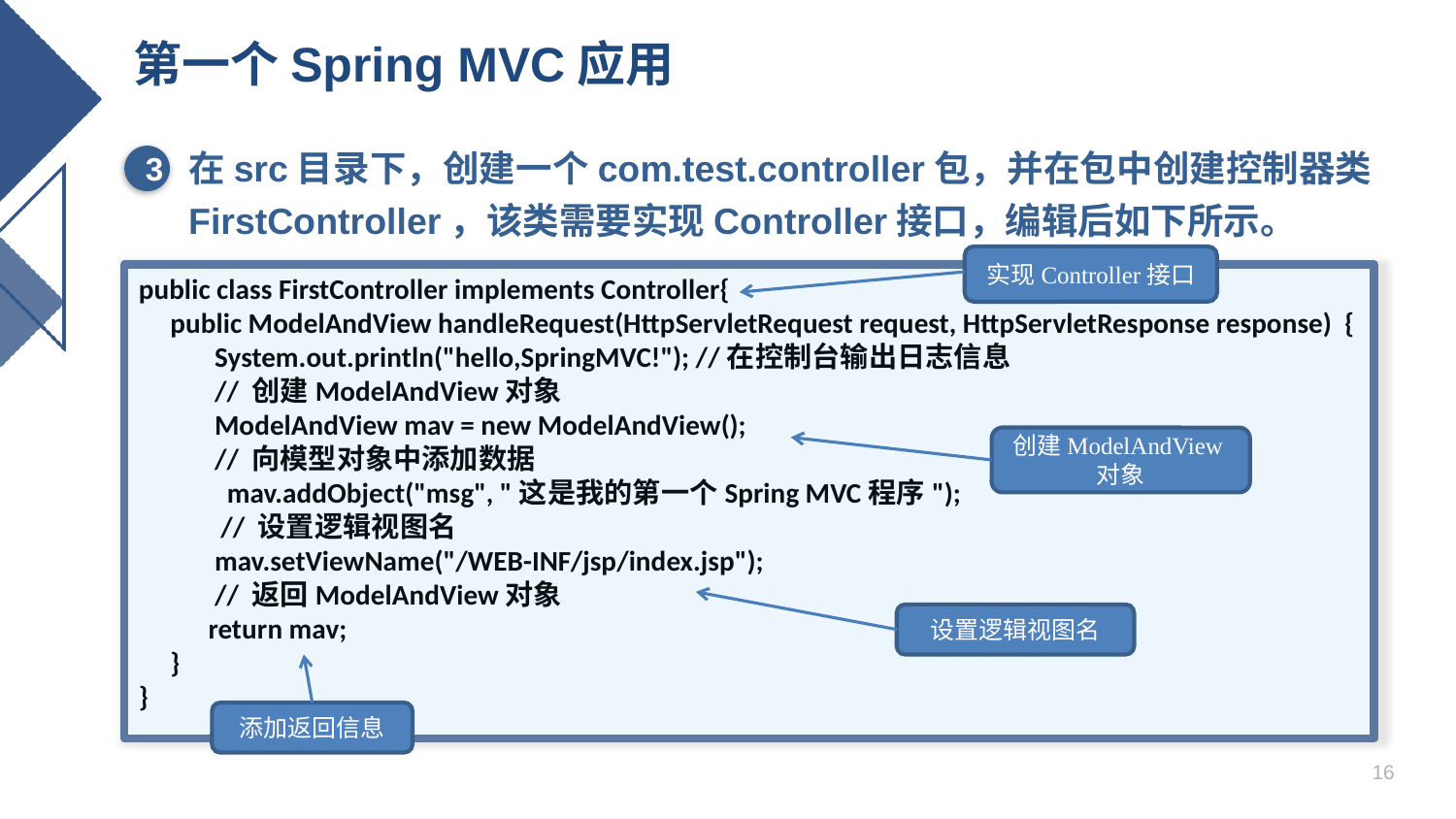

# 第一个Spring MVC应用
在src目录下，创建一个com.test.controller包，并在包中创建控制器类FirstController，该类需要实现Controller接口，编辑后如下所示。
3

实现Controller接口
public class FirstController implements Controller{
     public ModelAndView handleRequest(HttpServletRequest request, HttpServletResponse response)  {
            System.out.println("hello,SpringMVC!"); //在控制台输出日志信息
            // 创建ModelAndView对象
            ModelAndView mav = new ModelAndView();
            // 向模型对象中添加数据
              mav.addObject("msg", "这是我的第一个Spring MVC程序");
             // 设置逻辑视图名
            mav.setViewName("/WEB-INF/jsp/index.jsp");
            // 返回ModelAndView对象
           return mav;
     }
}
创建ModelAndView对象
设置逻辑视图名
添加返回信息
16